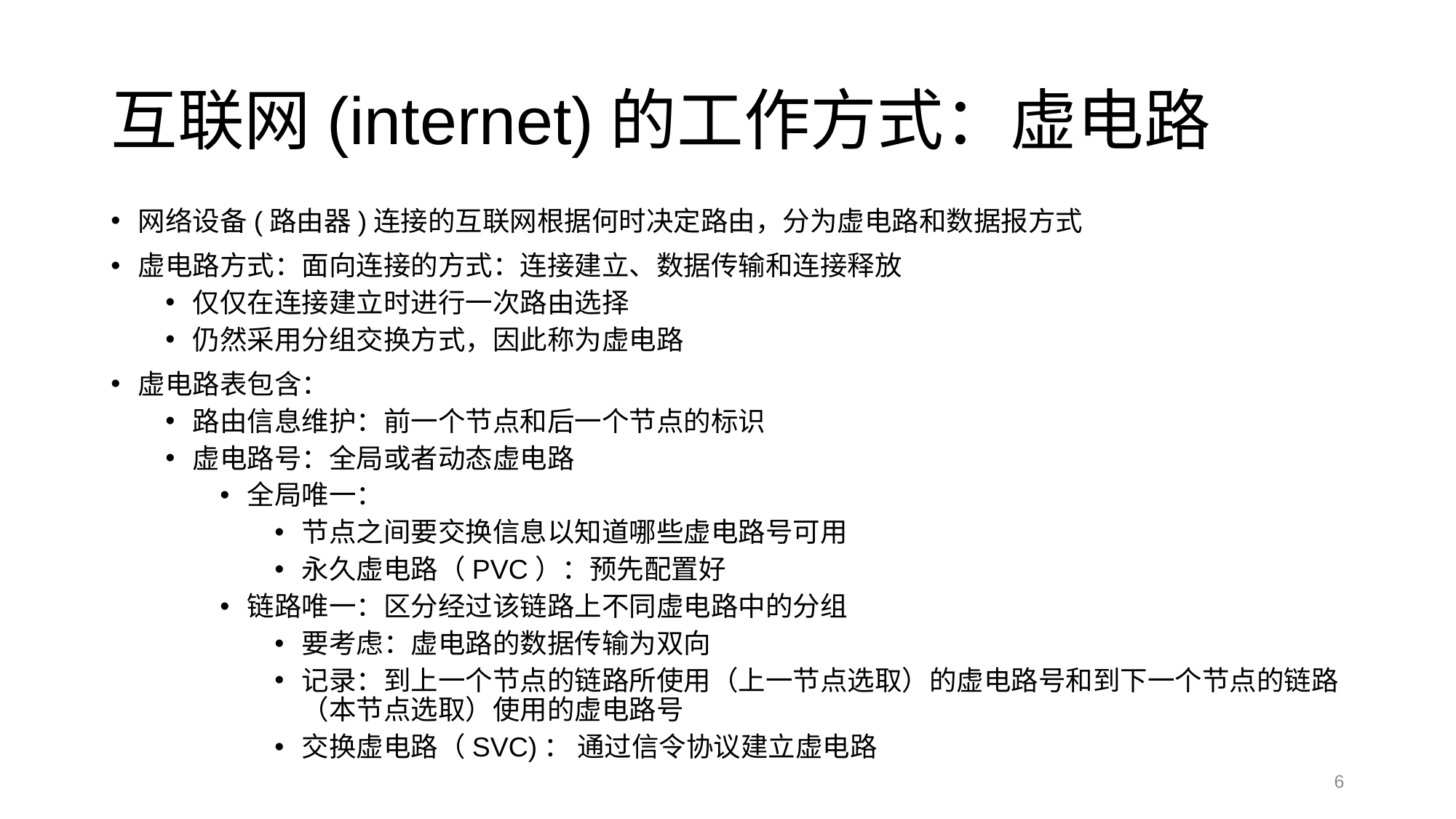

# 互联网(internet)的工作方式：虚电路
网络设备(路由器)连接的互联网根据何时决定路由，分为虚电路和数据报方式
虚电路方式：面向连接的方式：连接建立、数据传输和连接释放
仅仅在连接建立时进行一次路由选择
仍然采用分组交换方式，因此称为虚电路
虚电路表包含：
路由信息维护：前一个节点和后一个节点的标识
虚电路号：全局或者动态虚电路
全局唯一：
节点之间要交换信息以知道哪些虚电路号可用
永久虚电路（PVC）：预先配置好
链路唯一：区分经过该链路上不同虚电路中的分组
要考虑：虚电路的数据传输为双向
记录：到上一个节点的链路所使用（上一节点选取）的虚电路号和到下一个节点的链路（本节点选取）使用的虚电路号
交换虚电路（SVC)： 通过信令协议建立虚电路

6